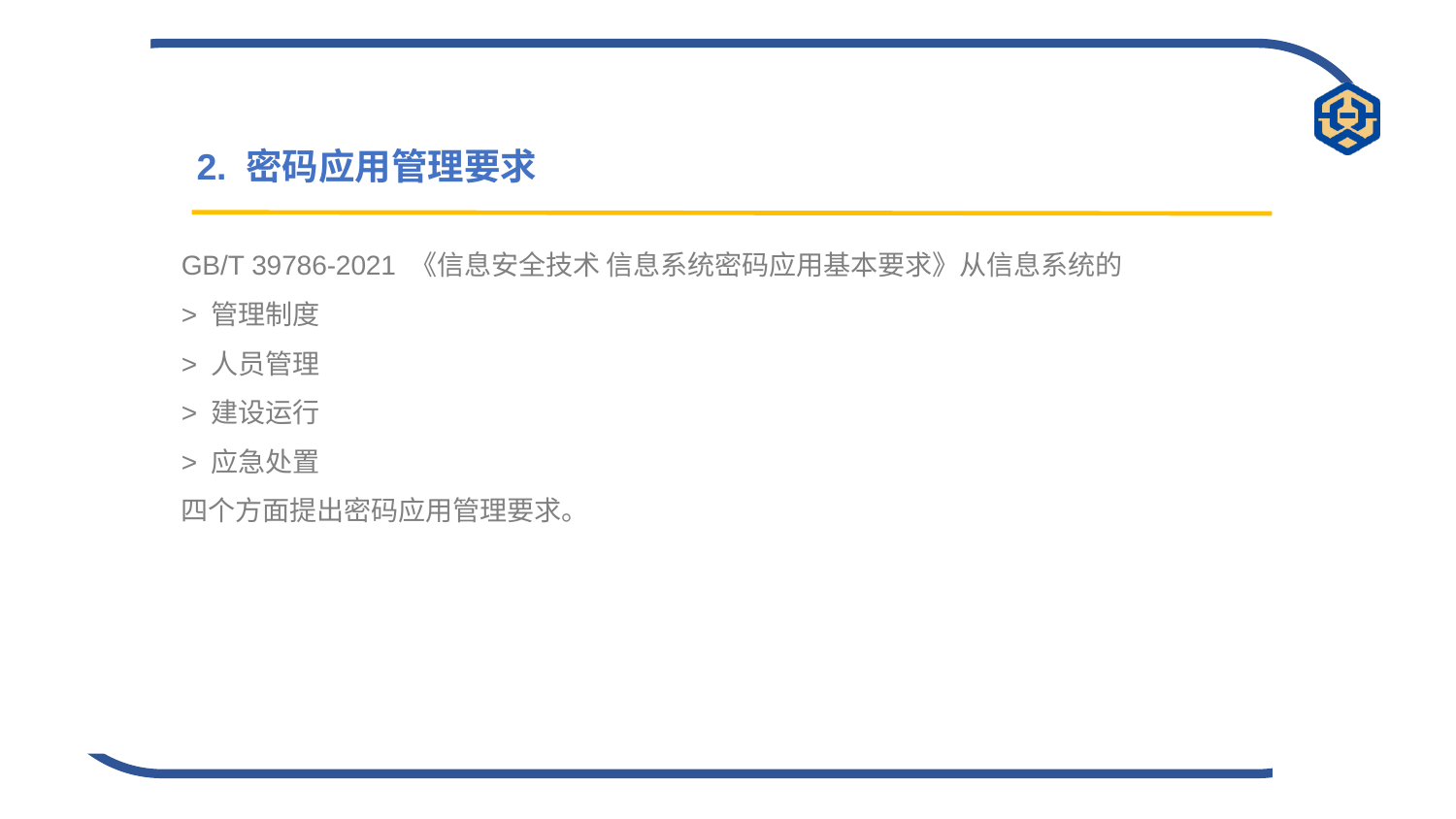

2. 密码应用管理要求
GB/T 39786-2021 《信息安全技术 信息系统密码应用基本要求》从信息系统的
> 管理制度
> 人员管理
> 建设运行
> 应急处置
四个方面提出密码应用管理要求。